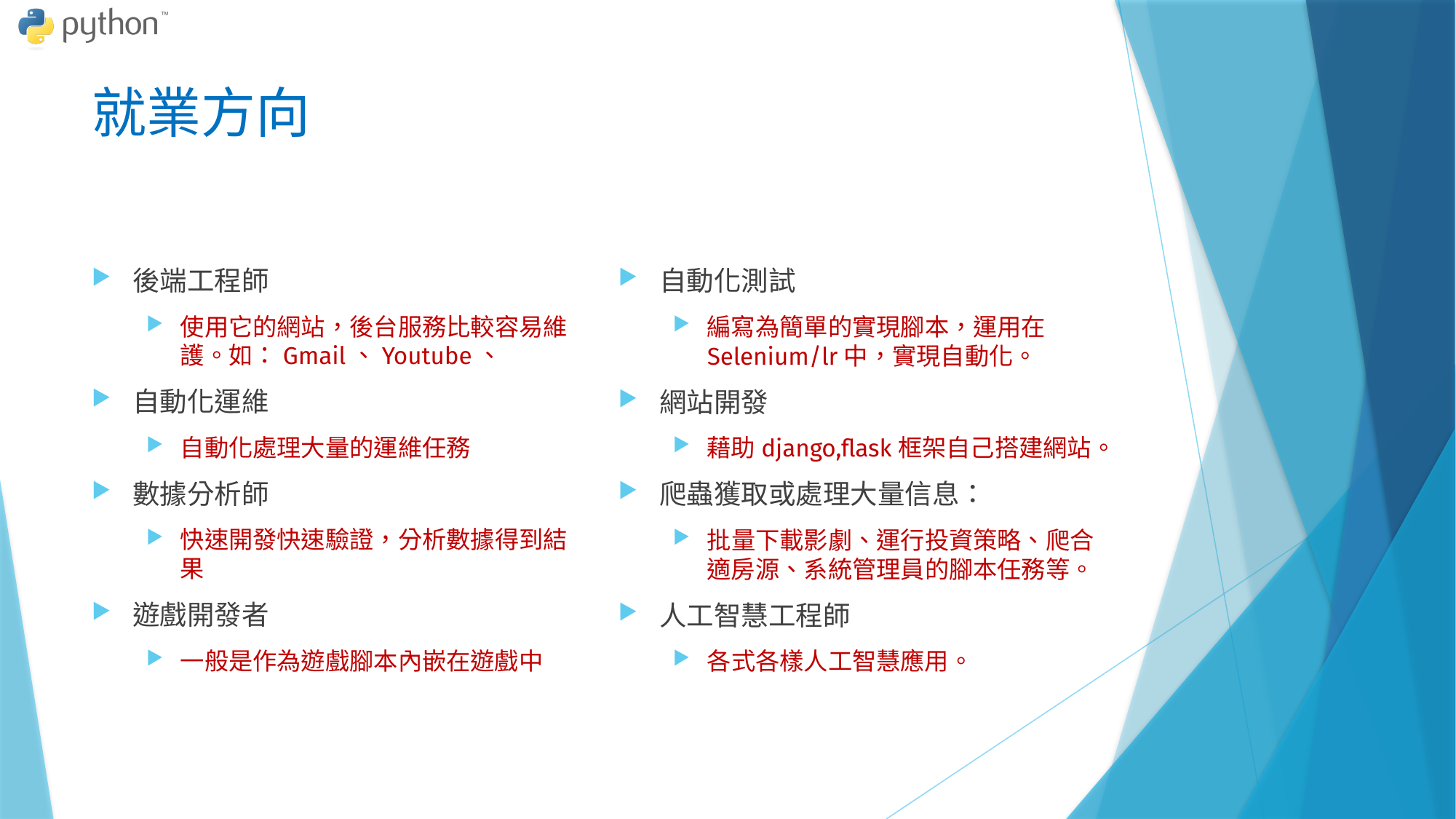

# 就業方向
後端工程師
使用它的網站，後台服務比較容易維護。如：Gmail、Youtube、
自動化運維
自動化處理大量的運維任務
數據分析師
快速開發快速驗證，分析數據得到結果
遊戲開發者
一般是作為遊戲腳本內嵌在遊戲中
自動化測試
編寫為簡單的實現腳本，運用在Selenium/lr中，實現自動化。
網站開發
藉助django,flask框架自己搭建網站。
爬蟲獲取或處理大量信息：
批量下載影劇、運行投資策略、爬合適房源、系統管理員的腳本任務等。
人工智慧工程師
各式各樣人工智慧應用。